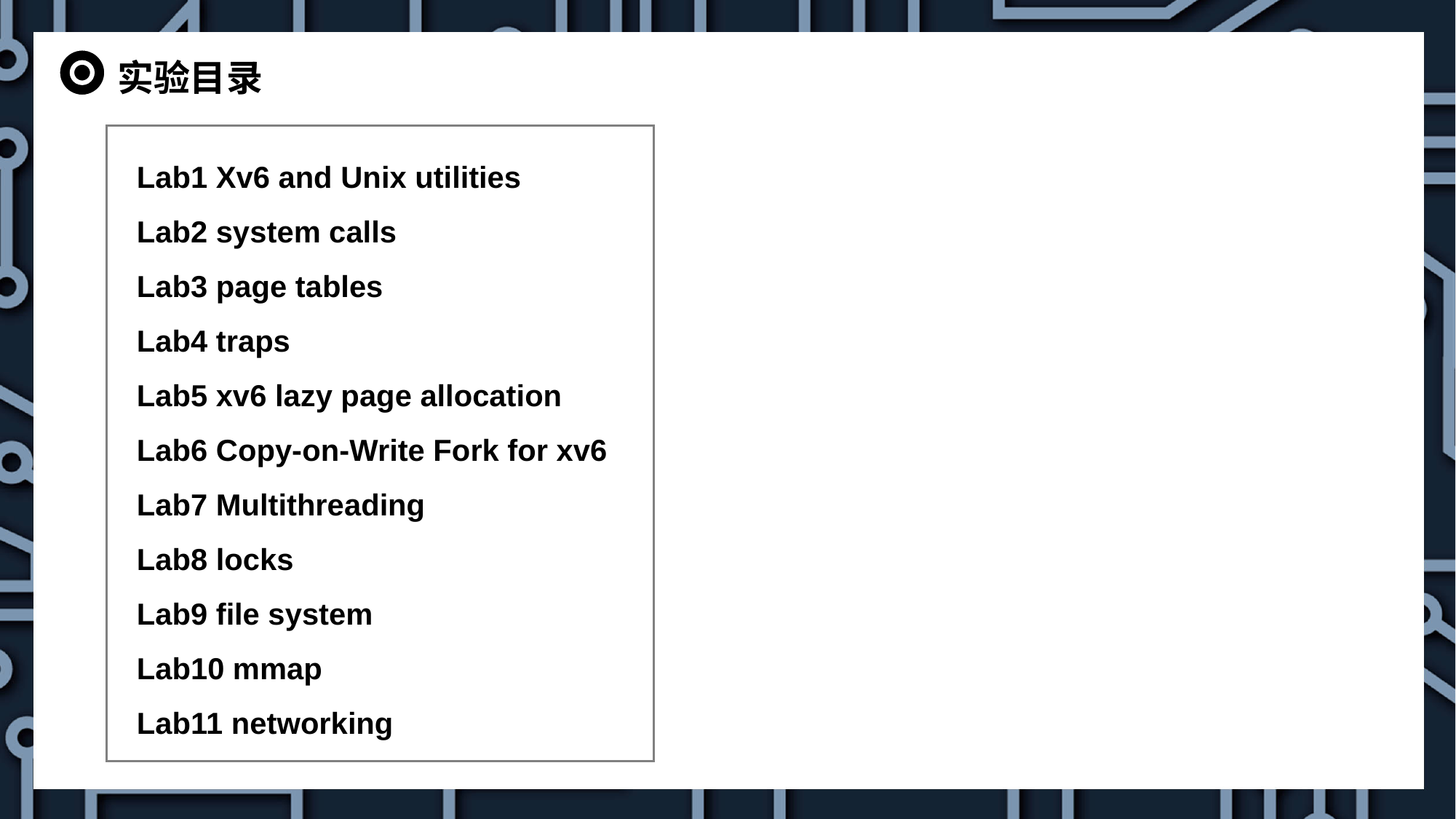

实验目录

Lab1 Xv6 and Unix utilities
Lab2 system calls
Lab3 page tables
Lab4 traps
Lab5 xv6 lazy page allocation
Lab6 Copy-on-Write Fork for xv6
Lab7 Multithreading
Lab8 locks
Lab9 file system
Lab10 mmap
Lab11 networking